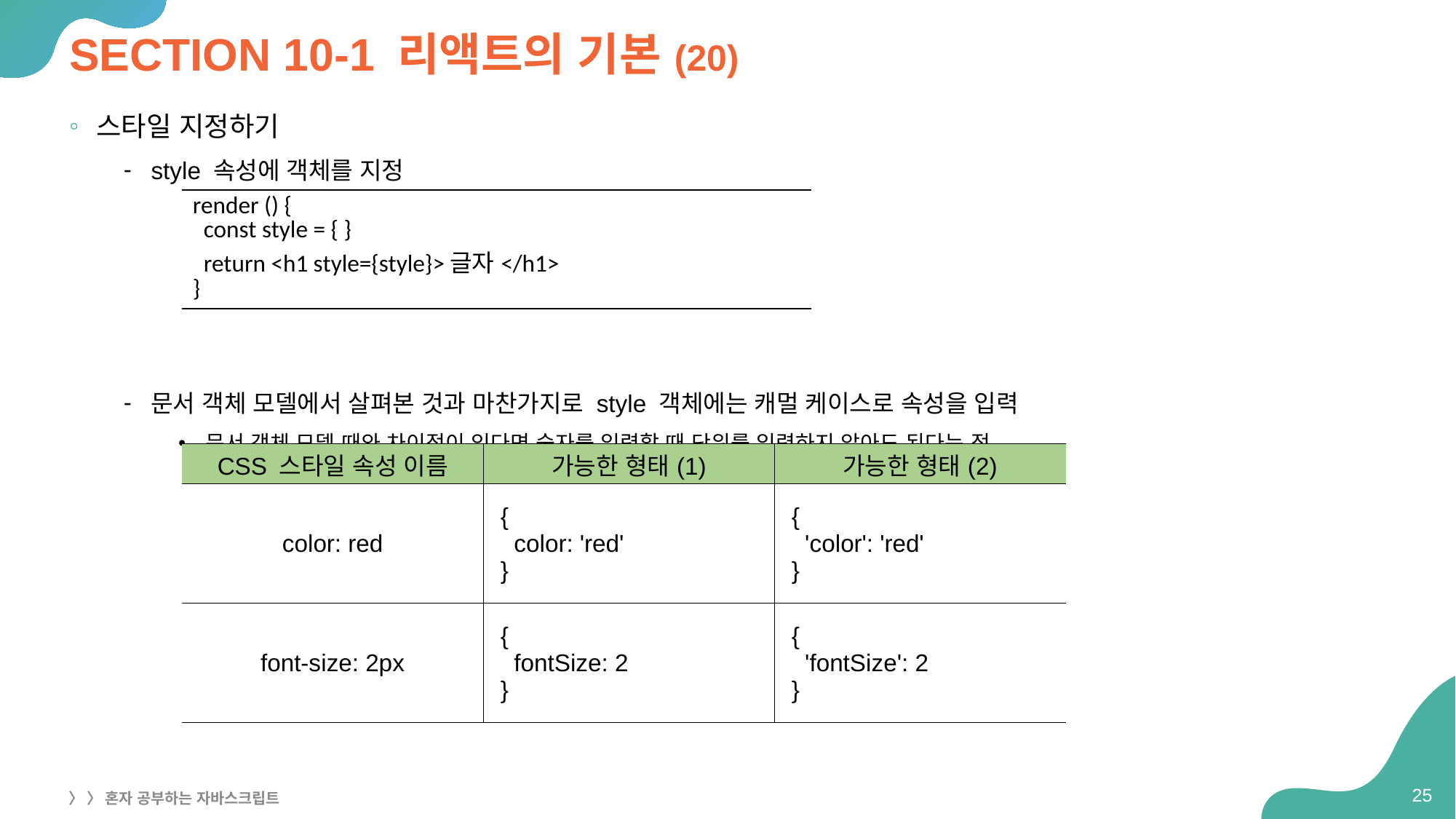

# SECTION 10-1 리액트의 기본(20)
스타일 지정하기
style 속성에 객체를 지정

문서 객체 모델에서 살펴본 것과 마찬가지로 style 객체에는 캐멀 케이스로 속성을 입력
문서 객체 모델 때와 차이점이 있다면 숫자를 입력할 때 단위를 입력하지 않아도 된다는 점
| render () { const style = { } return <h1 style={style}>글자</h1> } |
| --- |
| CSS 스타일 속성 이름 | 가능한 형태(1) | 가능한 형태(2) |
| --- | --- | --- |
| color: red | { color: 'red' } | { 'color': 'red' } |
| font-size: 2px | { fontSize: 2 } | { 'fontSize': 2 } |
25
〉 〉 혼자 공부하는 자바스크립트